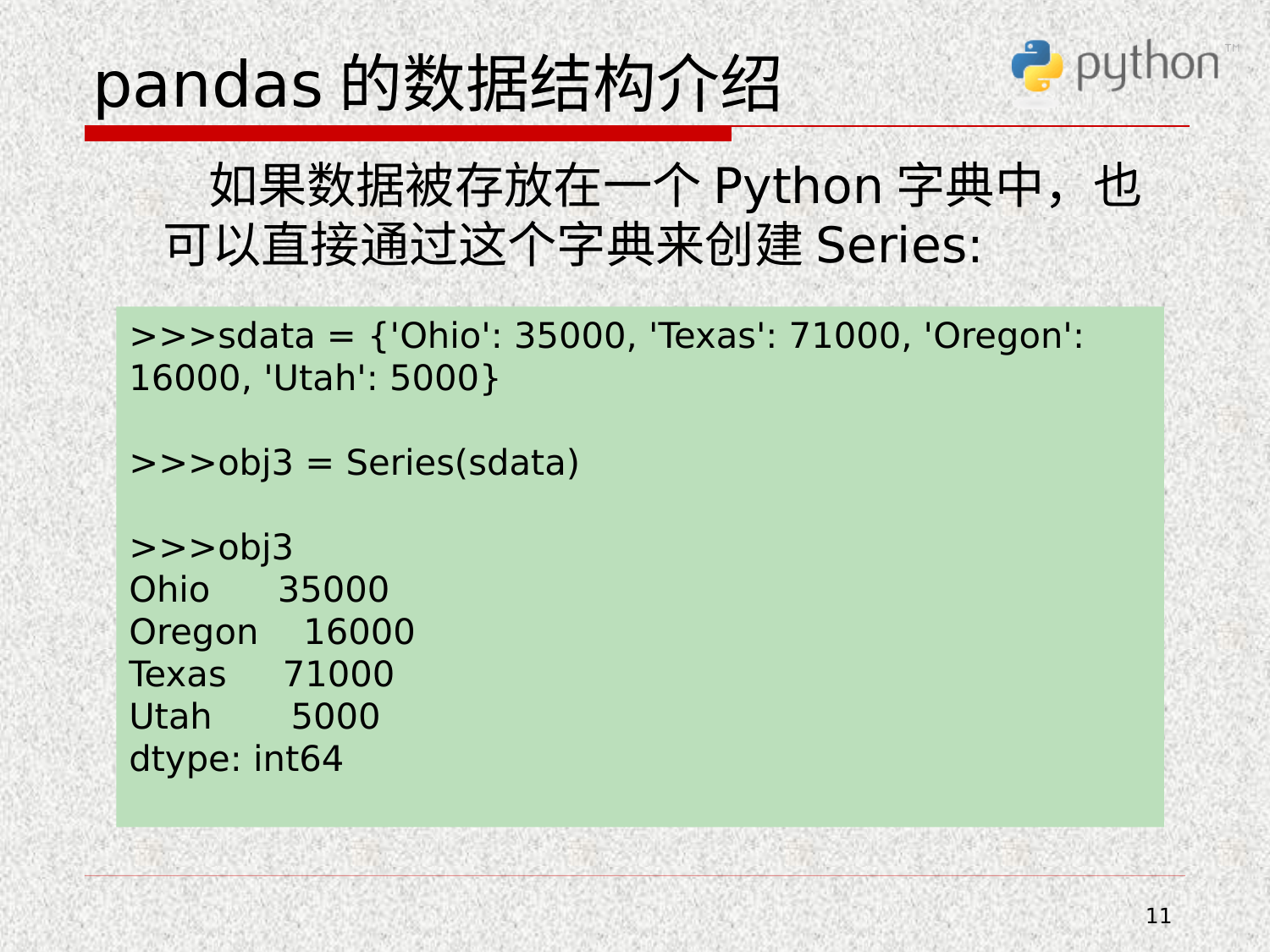

# pandas的数据结构介绍
         如果数据被存放在一个Python字典中，也可以直接通过这个字典来创建Series:
>>>sdata = {'Ohio': 35000, 'Texas': 71000, 'Oregon': 16000, 'Utah': 5000}

>>>obj3 = Series(sdata)

>>>obj3
Ohio      35000
Oregon    16000
Texas     71000
Utah       5000
dtype: int64

11